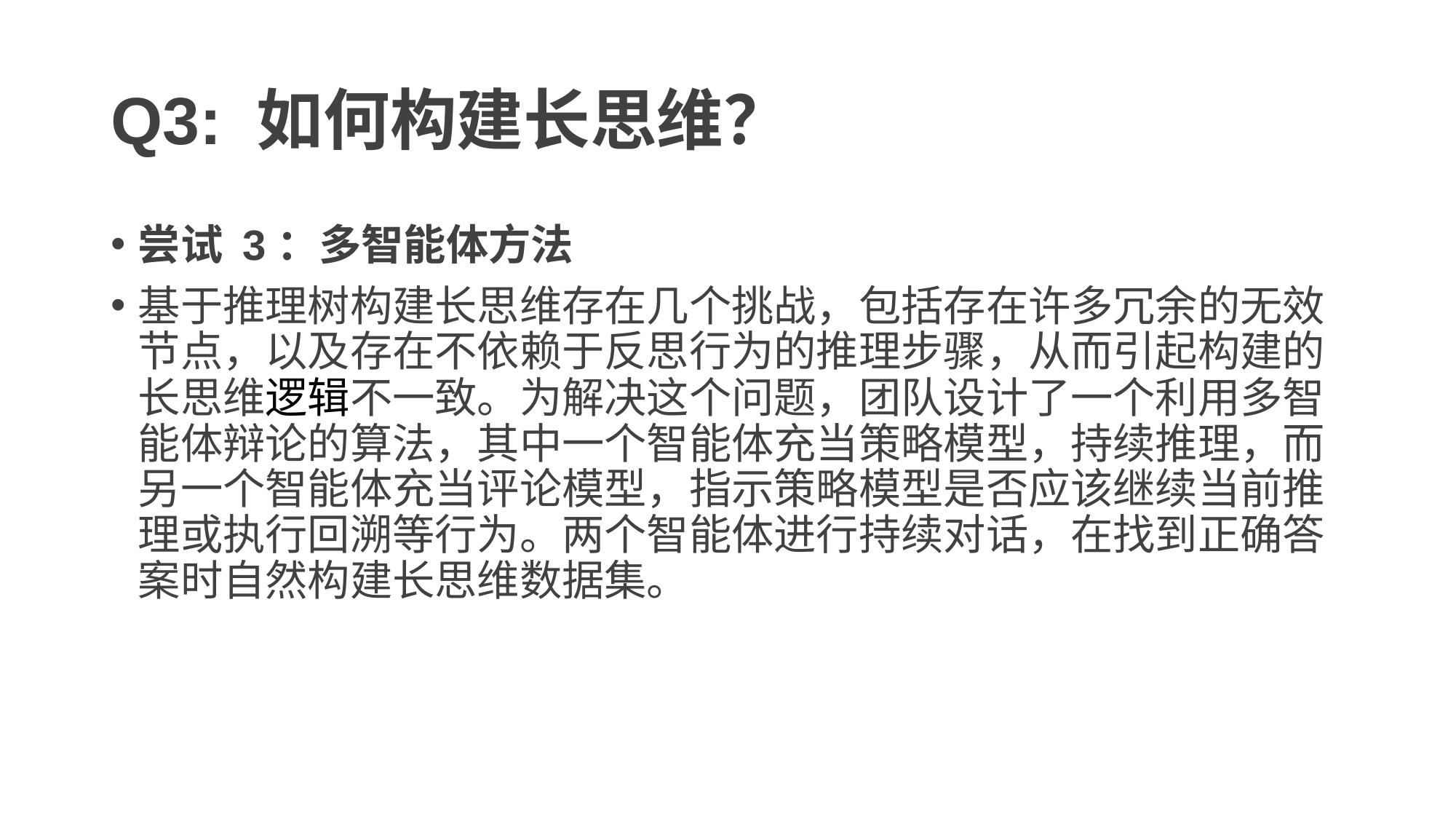

# Q3: 如何构建长思维？
尝试 3：多智能体方法
基于推理树构建长思维存在几个挑战，包括存在许多冗余的无效节点，以及存在不依赖于反思行为的推理步骤，从而引起构建的长思维逻辑不一致。为解决这个问题，团队设计了一个利用多智能体辩论的算法，其中一个智能体充当策略模型，持续推理，而另一个智能体充当评论模型，指示策略模型是否应该继续当前推理或执行回溯等行为。两个智能体进行持续对话，在找到正确答案时自然构建长思维数据集。